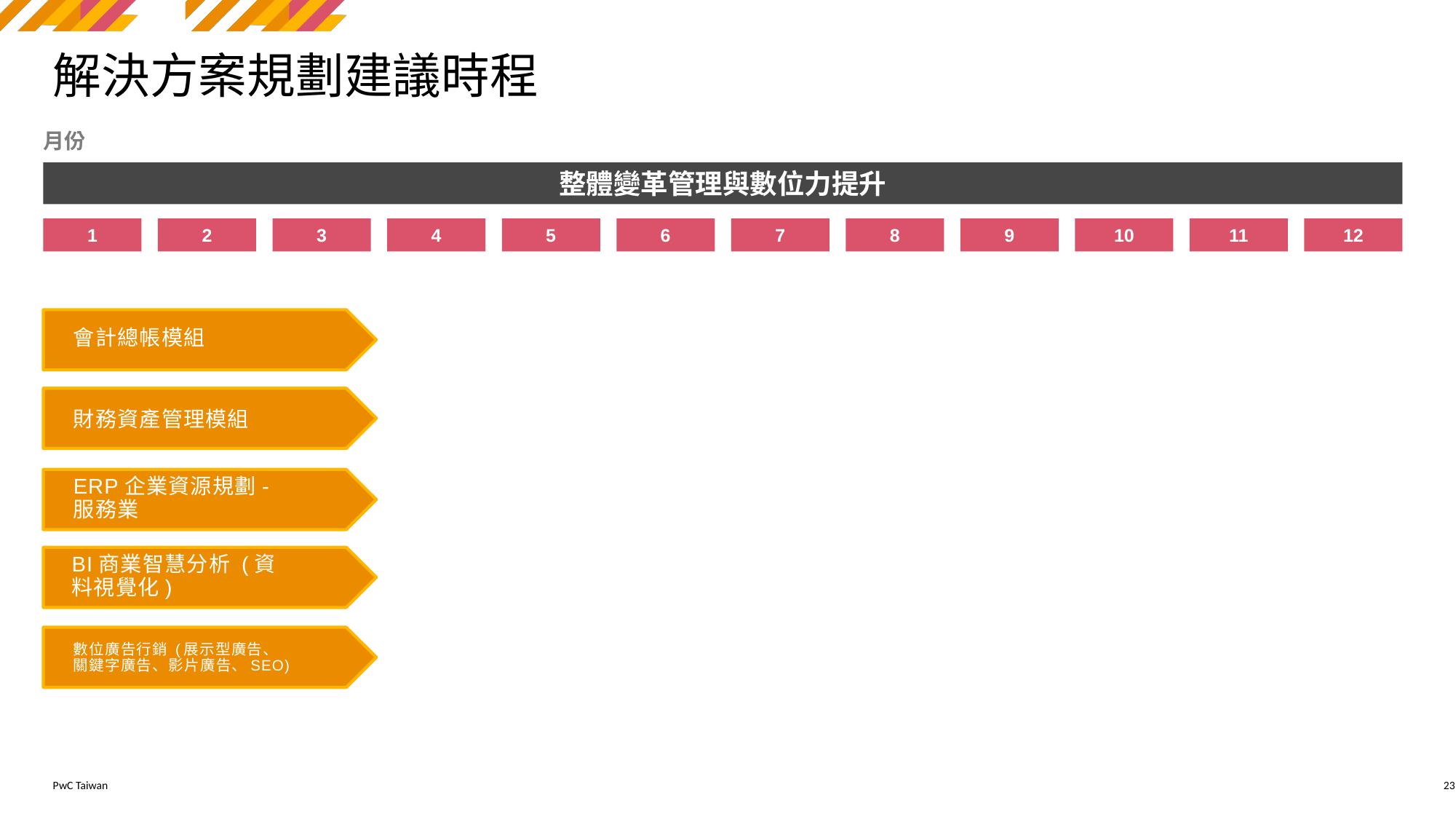

# 解決方案規劃建議時程
會計總帳模組

財務資產管理模組
ERP企業資源規劃-服務業

BI商業智慧分析 (資料視覺化)

數位廣告行銷 (展示型廣告、關鍵字廣告、影片廣告、SEO)
23